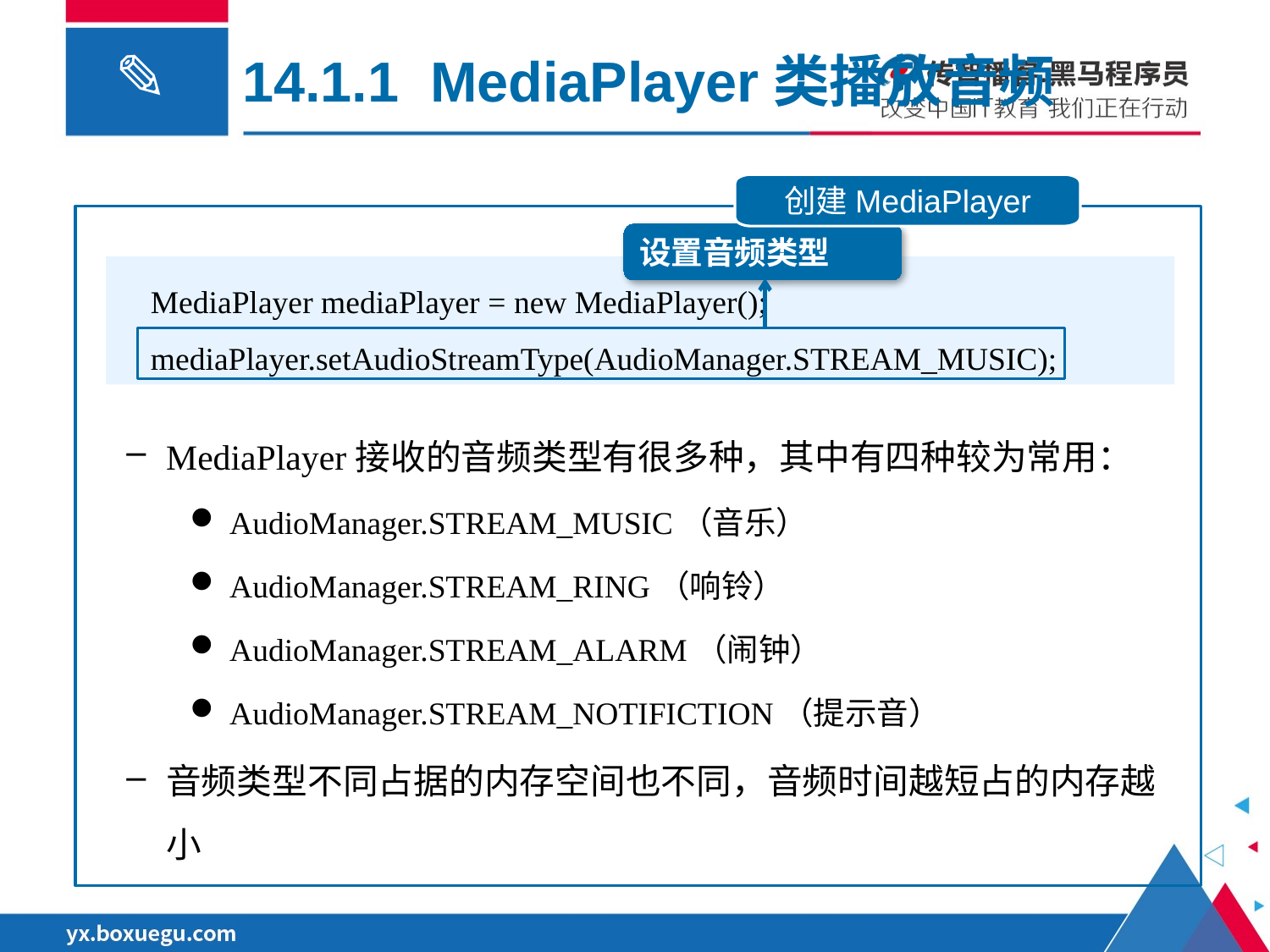

14.1.1  MediaPlayer类播放音频

创建MediaPlayer

设置音频类型
    MediaPlayer mediaPlayer = new MediaPlayer();
    mediaPlayer.setAudioStreamType(AudioManager.STREAM_MUSIC);

MediaPlayer接收的音频类型有很多种，其中有四种较为常用：
AudioManager.STREAM_MUSIC（音乐）
AudioManager.STREAM_RING（响铃）
AudioManager.STREAM_ALARM（闹钟）
AudioManager.STREAM_NOTIFICTION（提示音）
音频类型不同占据的内存空间也不同，音频时间越短占的内存越小